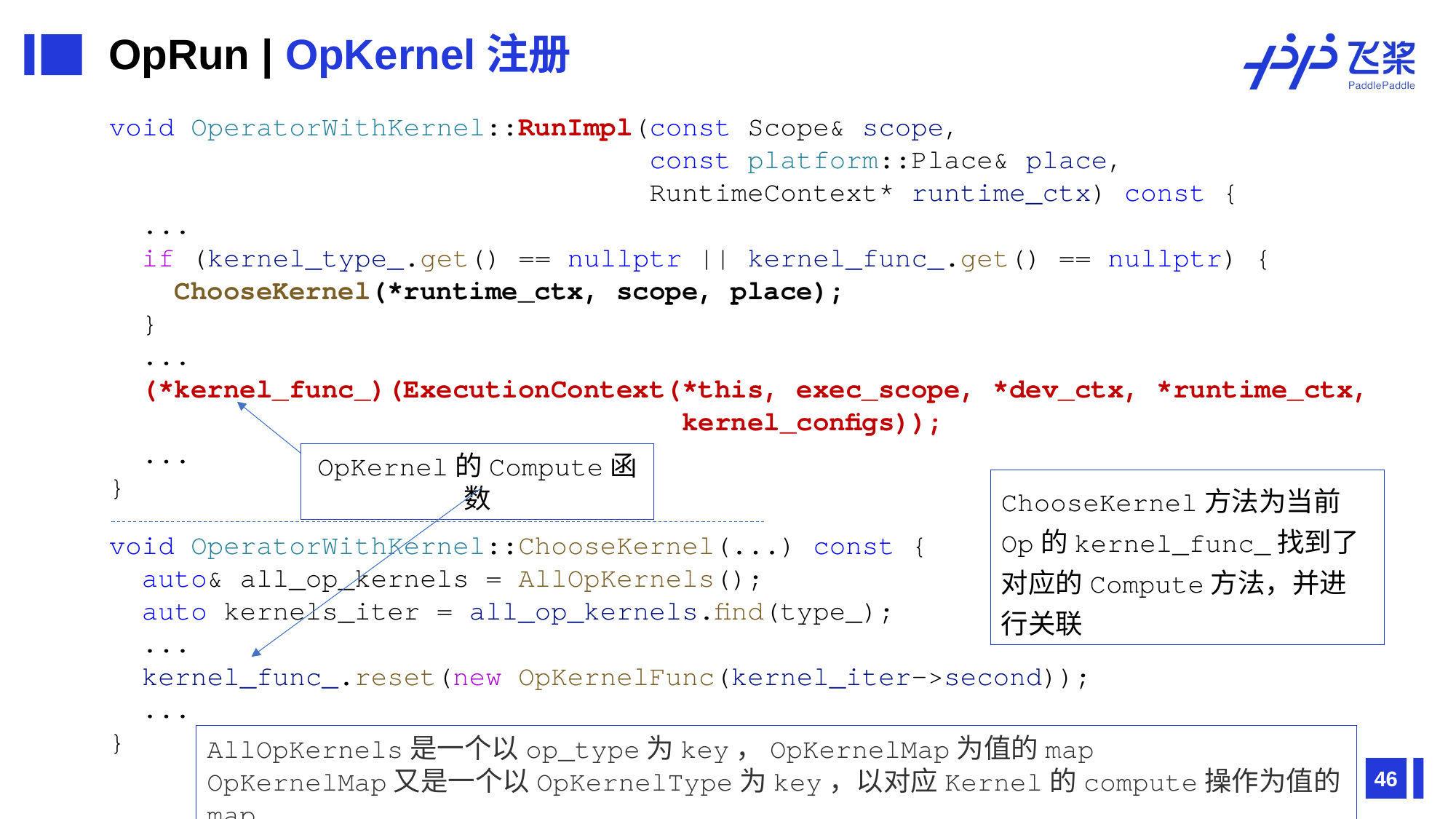

OpRun | OpKernel注册
void OperatorWithKernel::RunImpl(const Scope& scope,
                                 const platform::Place& place,
                                 RuntimeContext* runtime_ctx) const {
  ...
  if (kernel_type_.get() == nullptr || kernel_func_.get() == nullptr) {
    ChooseKernel(*runtime_ctx, scope, place);
  }
  ...
  (*kernel_func_)(ExecutionContext(*this, exec_scope, *dev_ctx, *runtime_ctx,
                                   kernel_configs));
  ...
}
OpKernel的Compute函数
ChooseKernel方法为当前Op的kernel_func_找到了对应的Compute方法，并进行关联
void OperatorWithKernel::ChooseKernel(...) const {
  auto& all_op_kernels = AllOpKernels();
  auto kernels_iter = all_op_kernels.find(type_);
  ...
  kernel_func_.reset(new OpKernelFunc(kernel_iter->second));
  ...
}
AllOpKernels是一个以op_type为key，OpKernelMap为值的map
OpKernelMap又是一个以OpKernelType为key，以对应Kernel的compute操作为值的map
46